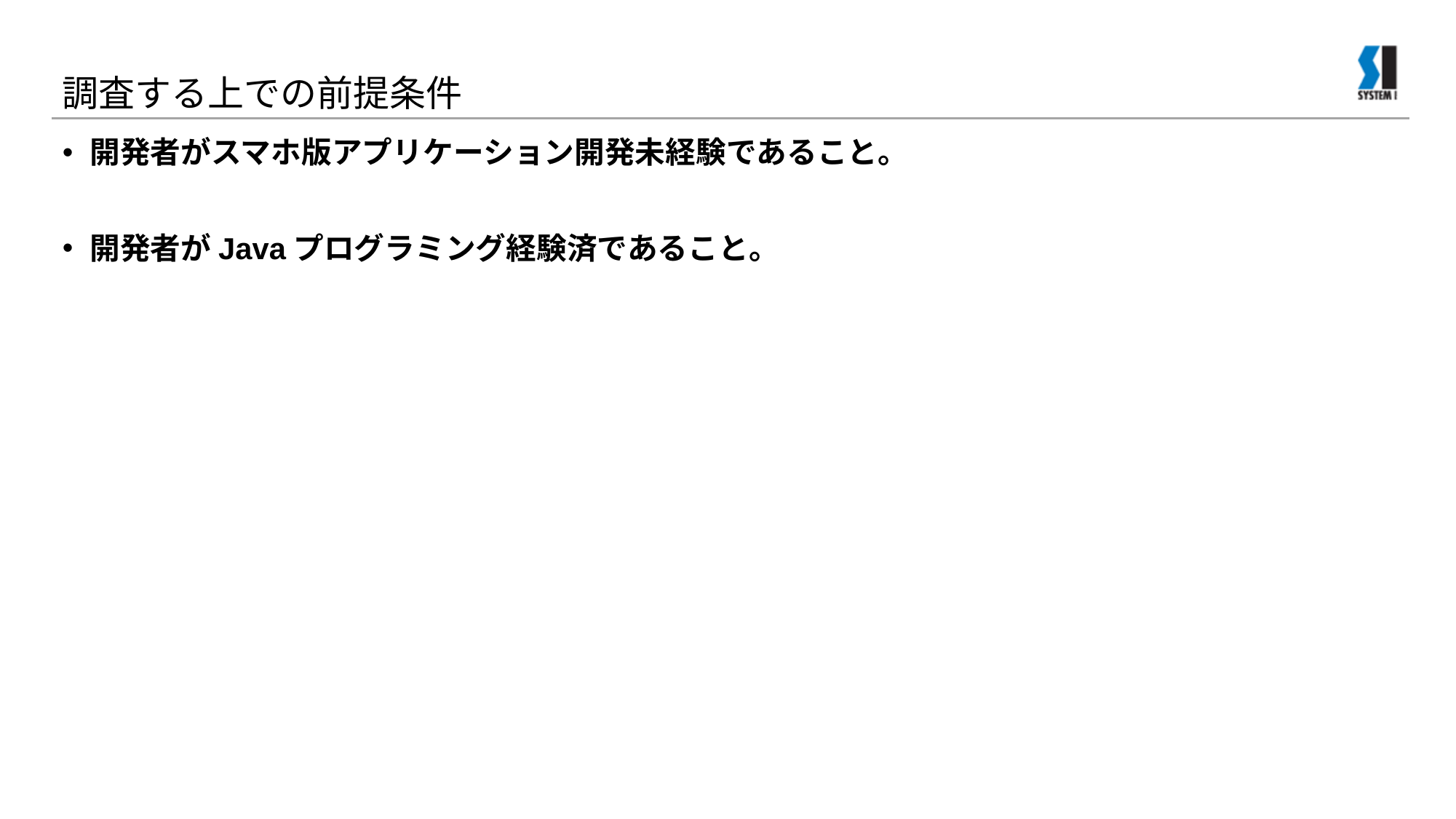

# 調査する上での前提条件
開発者がスマホ版アプリケーション開発未経験であること。

開発者がJavaプログラミング経験済であること。